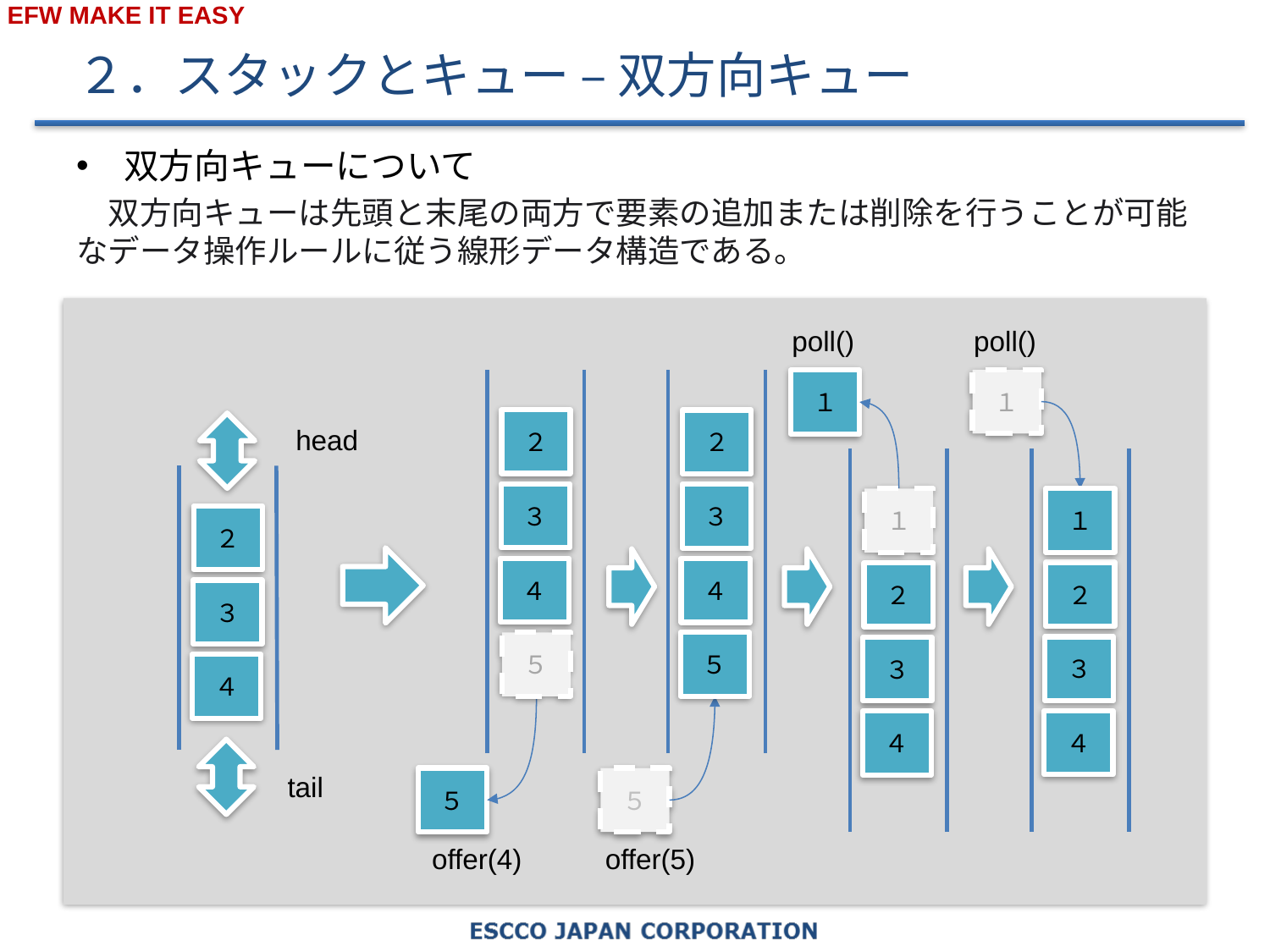

# ２．スタックとキュー – 双方向キュー
双方向キューについて
　双方向キューは先頭と末尾の両方で要素の追加または削除を行うことが可能なデータ操作ルールに従う線形データ構造である。

poll()
poll()
２
３
４
１
２
３
４
１

２
３
４

head
２
３
１
２
３
１

５
５
４
４
tail
５
５
offer(4)
offer(5)